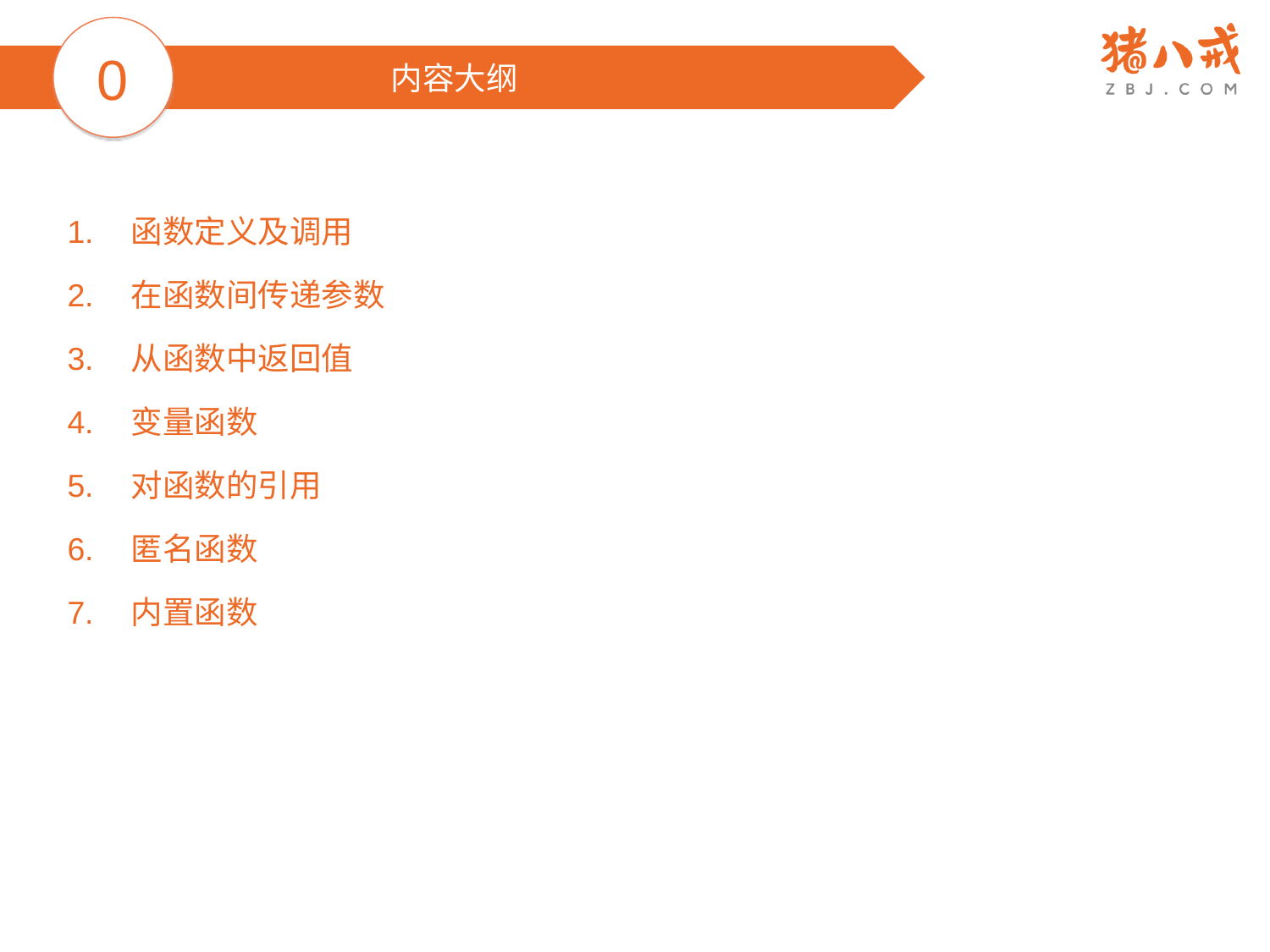

0
内容大纲
函数定义及调用
在函数间传递参数
从函数中返回值
变量函数
对函数的引用
匿名函数
内置函数